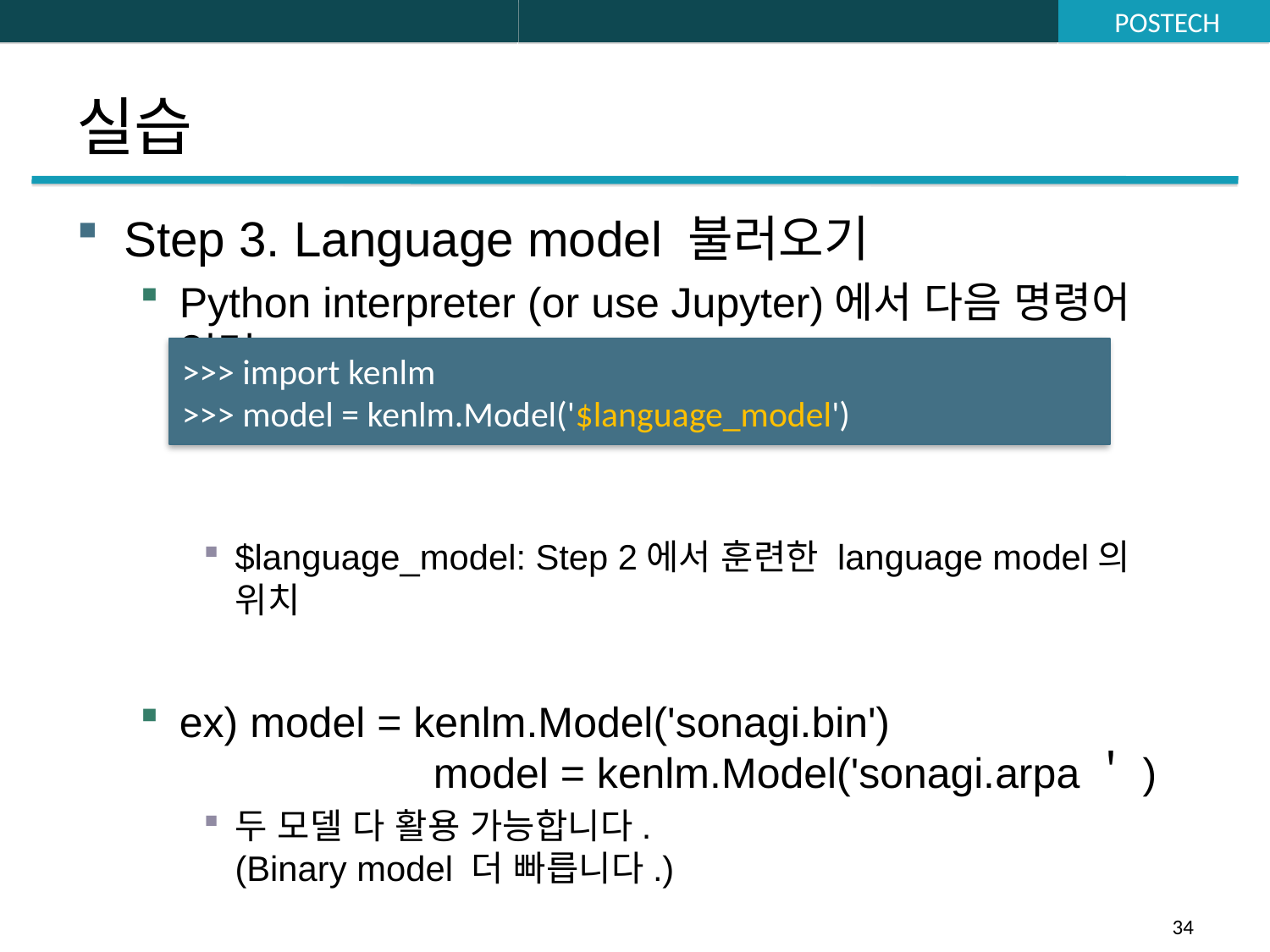

# 실습
Step 3. Language model 불러오기
Python interpreter (or use Jupyter)에서 다음 명령어 입력

$language_model: Step 2에서 훈련한 language model의 위치

ex) model = kenlm.Model('sonagi.bin')
		model = kenlm.Model('sonagi.arpa＇)
두 모델 다 활용 가능합니다.
(Binary model 더 빠릅니다.)
>>> import kenlm
>>> model = kenlm.Model('$language_model')
34